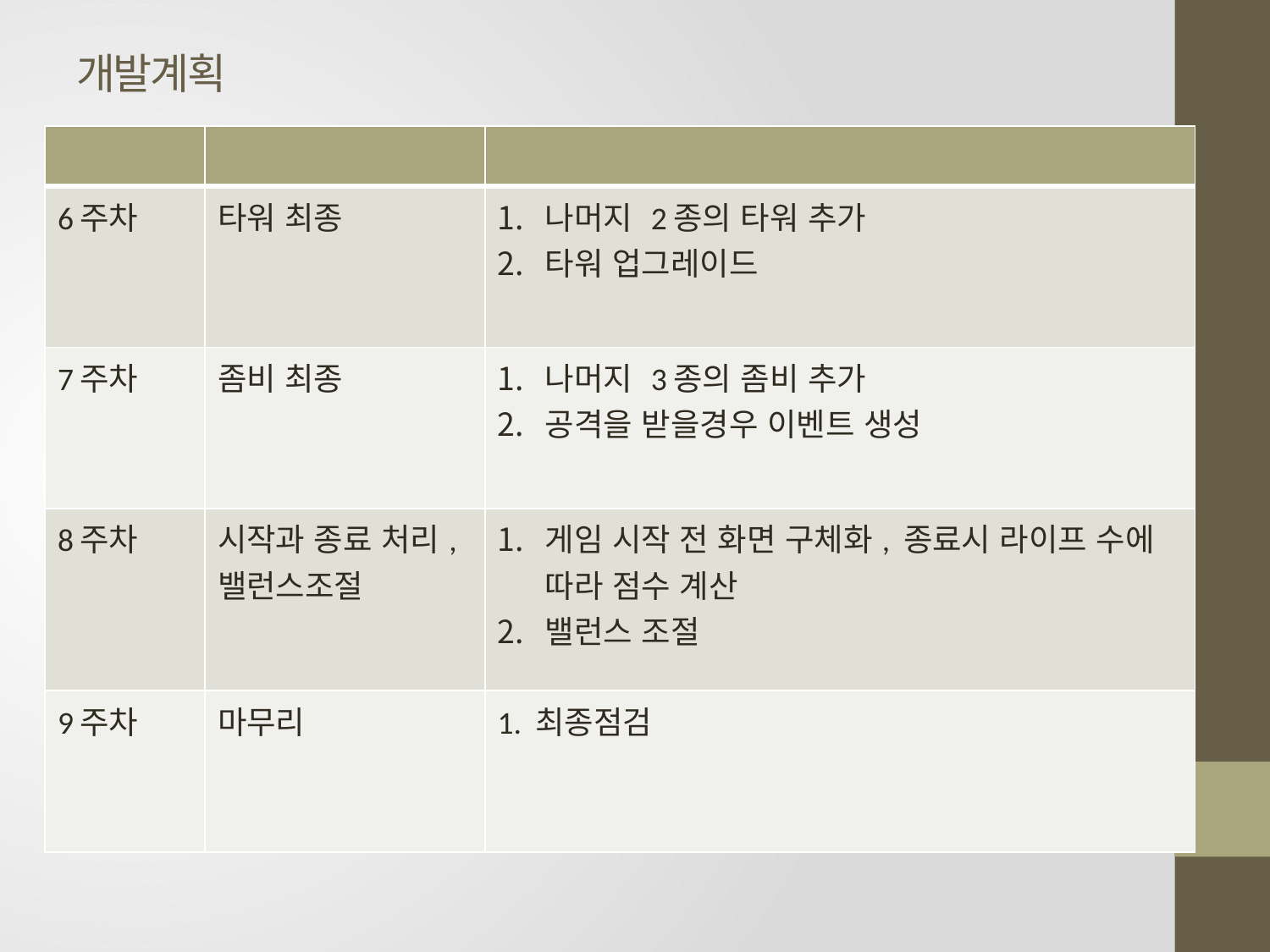

# 개발계획
|  |  |  |
| --- | --- | --- |
| 6주차 | 타워 최종 | 나머지 2종의 타워 추가 타워 업그레이드 |
| 7주차 | 좀비 최종 | 나머지 3종의 좀비 추가 공격을 받을경우 이벤트 생성 |
| 8주차 | 시작과 종료 처리, 밸런스조절 | 게임 시작 전 화면 구체화, 종료시 라이프 수에 따라 점수 계산 밸런스 조절 |
| 9주차 | 마무리 | 1. 최종점검 |